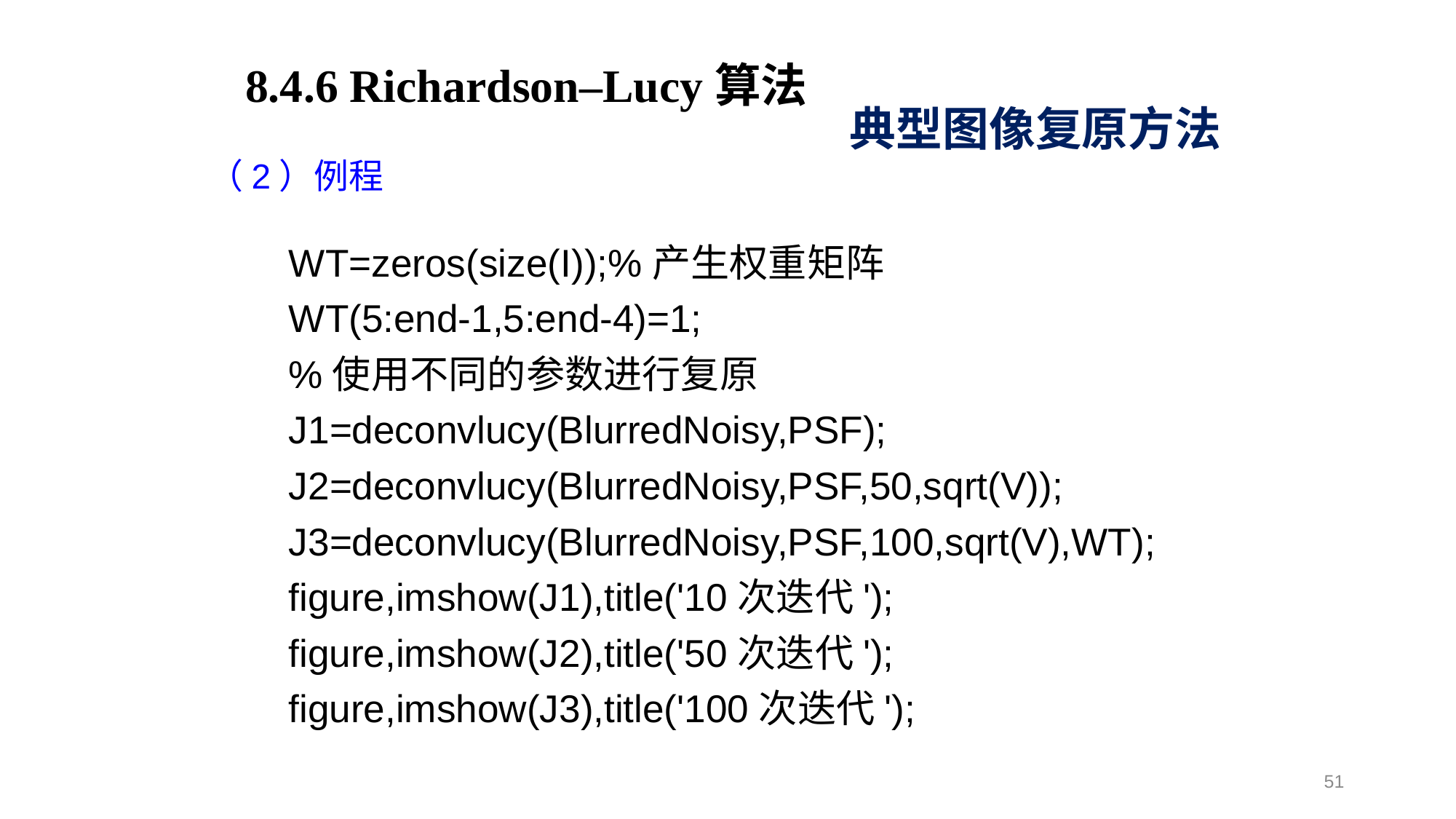

8.4.6 Richardson–Lucy算法
典型图像复原方法
（2）例程
WT=zeros(size(I));%产生权重矩阵
WT(5:end-1,5:end-4)=1;
%使用不同的参数进行复原
J1=deconvlucy(BlurredNoisy,PSF);
J2=deconvlucy(BlurredNoisy,PSF,50,sqrt(V));
J3=deconvlucy(BlurredNoisy,PSF,100,sqrt(V),WT);
figure,imshow(J1),title('10次迭代');
figure,imshow(J2),title('50次迭代');
figure,imshow(J3),title('100次迭代');
51